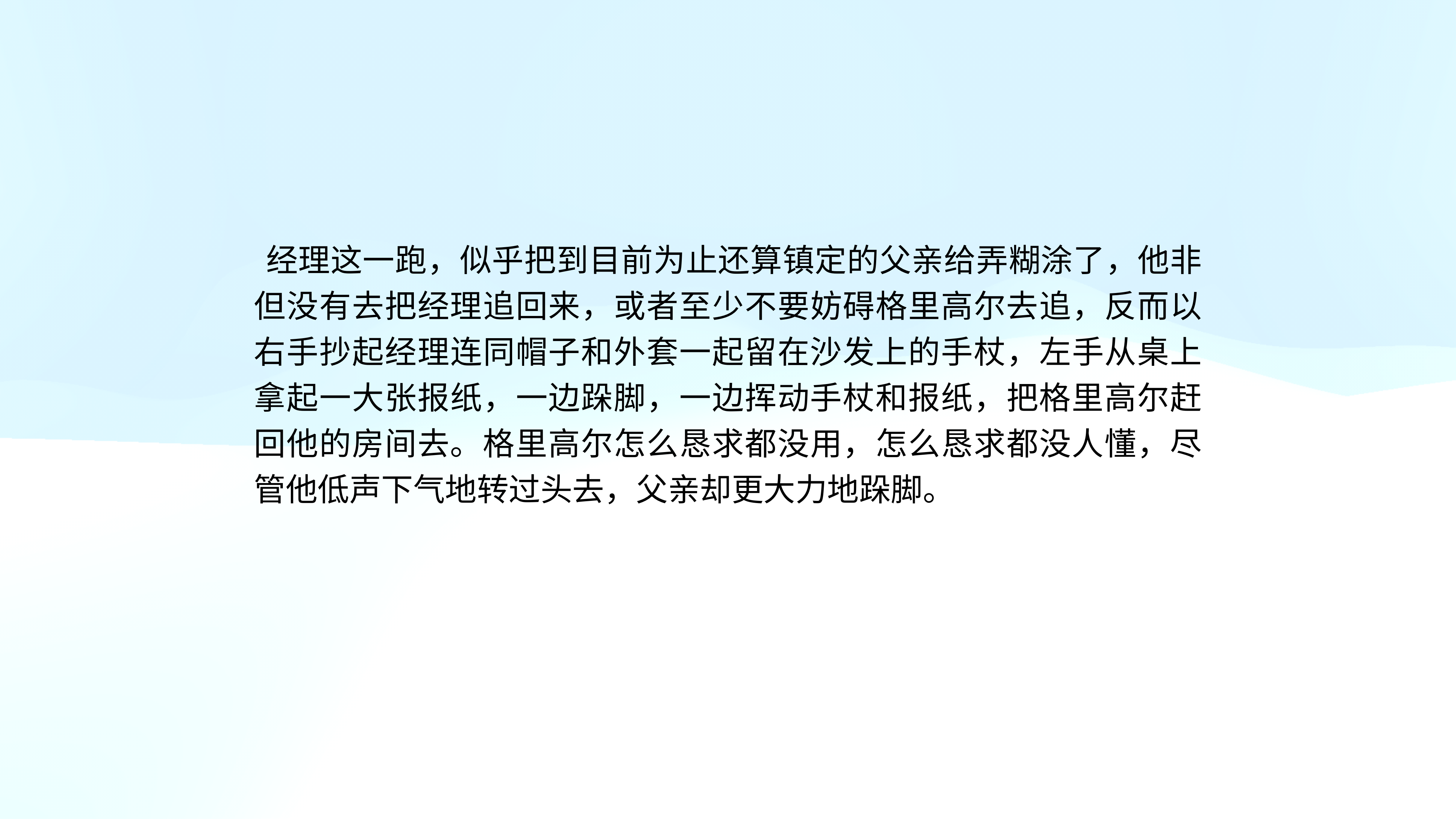

经理这一跑，似乎把到目前为止还算镇定的父亲给弄糊涂了，他非但没有去把经理追回来，或者至少不要妨碍格里高尔去追，反而以右手抄起经理连同帽子和外套一起留在沙发上的手杖，左手从桌上拿起一大张报纸，一边跺脚，一边挥动手杖和报纸，把格里高尔赶回他的房间去。格里高尔怎么恳求都没用，怎么恳求都没人懂，尽管他低声下气地转过头去，父亲却更大力地跺脚。